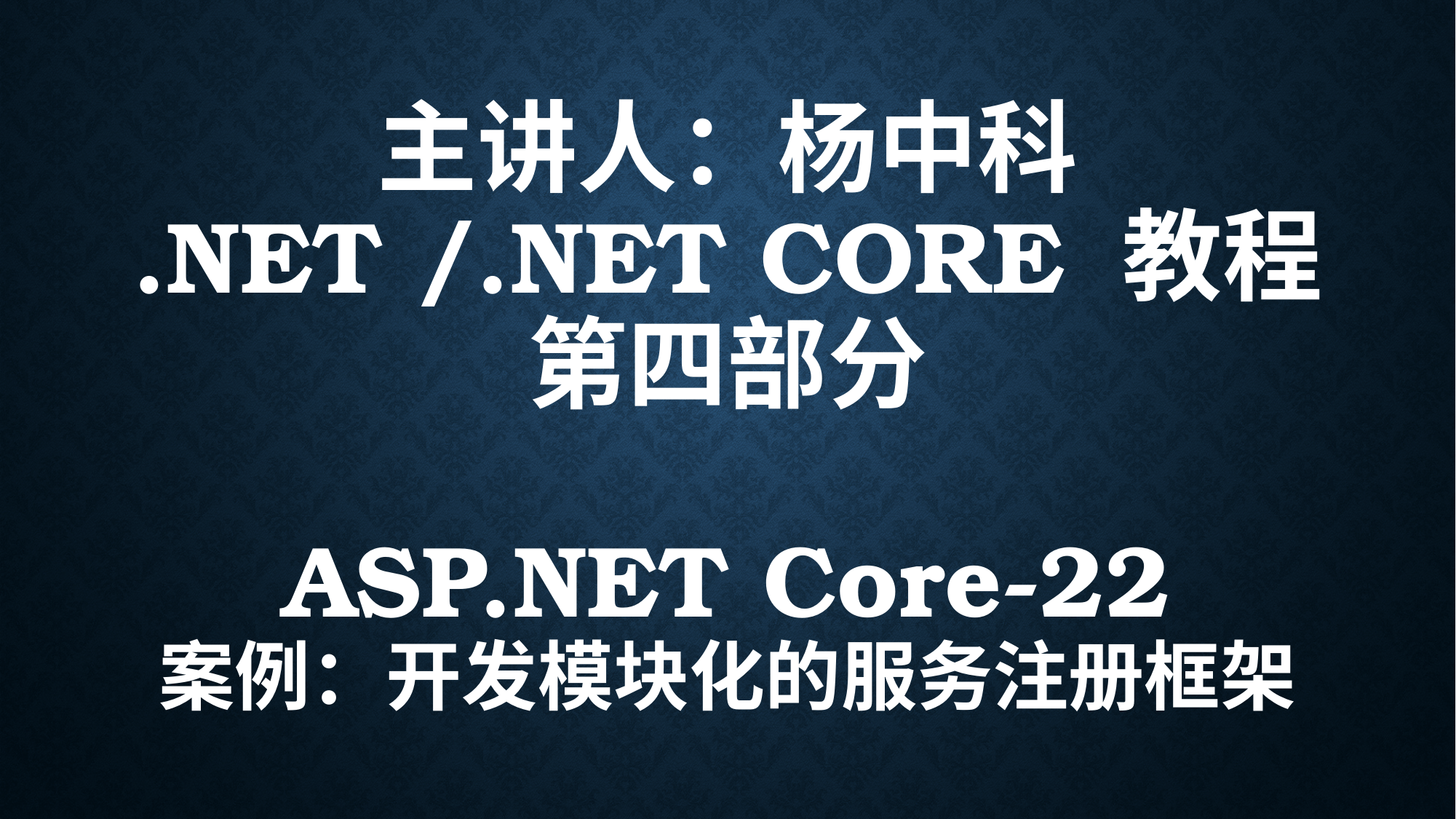

# 主讲人：杨中科 .NET /.NET Core 教程 第四部分 ASP.NET Core-22 案例：开发模块化的服务注册框架